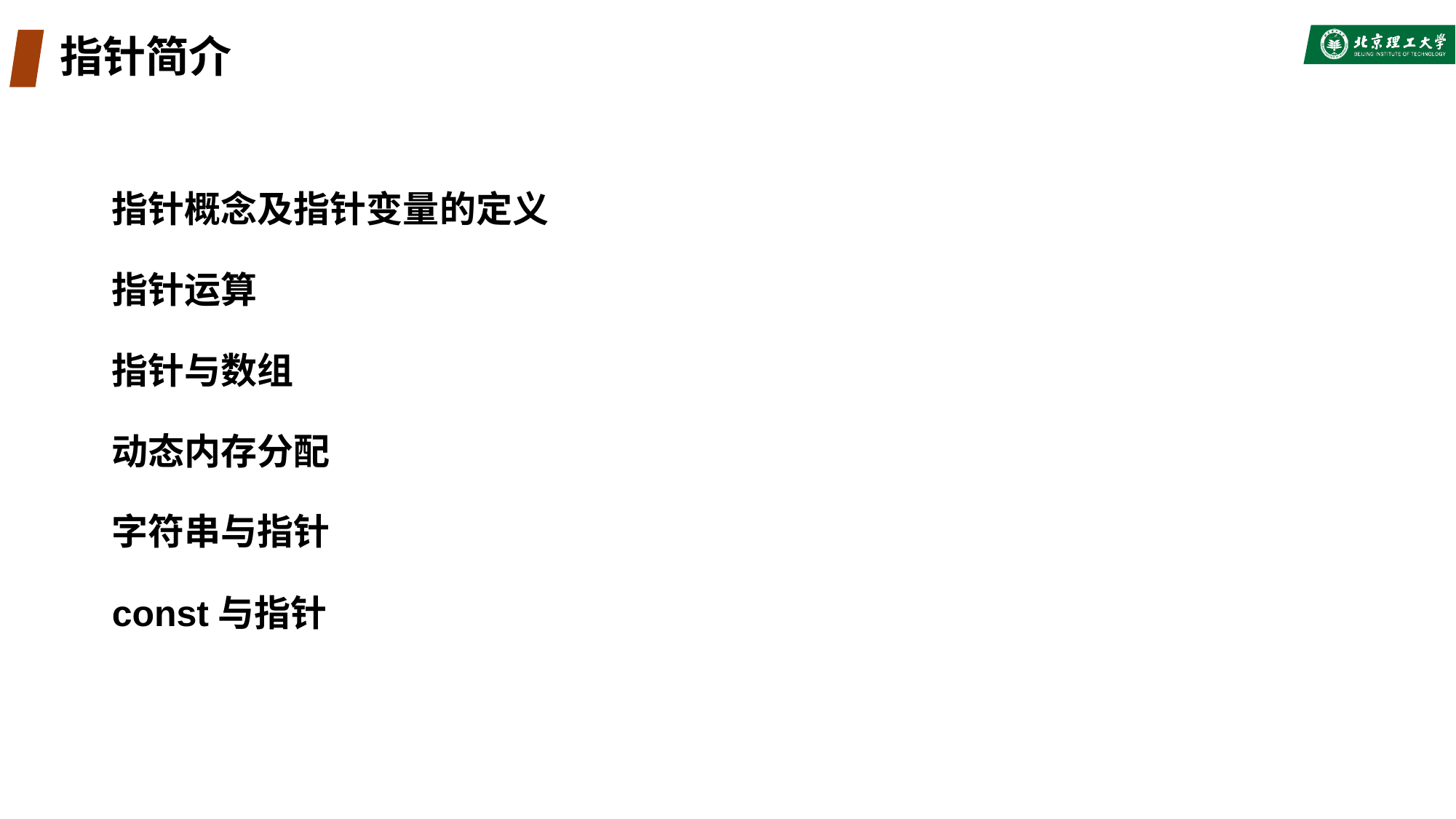

# 指针简介
指针概念及指针变量的定义
指针运算
指针与数组
动态内存分配
字符串与指针
const与指针